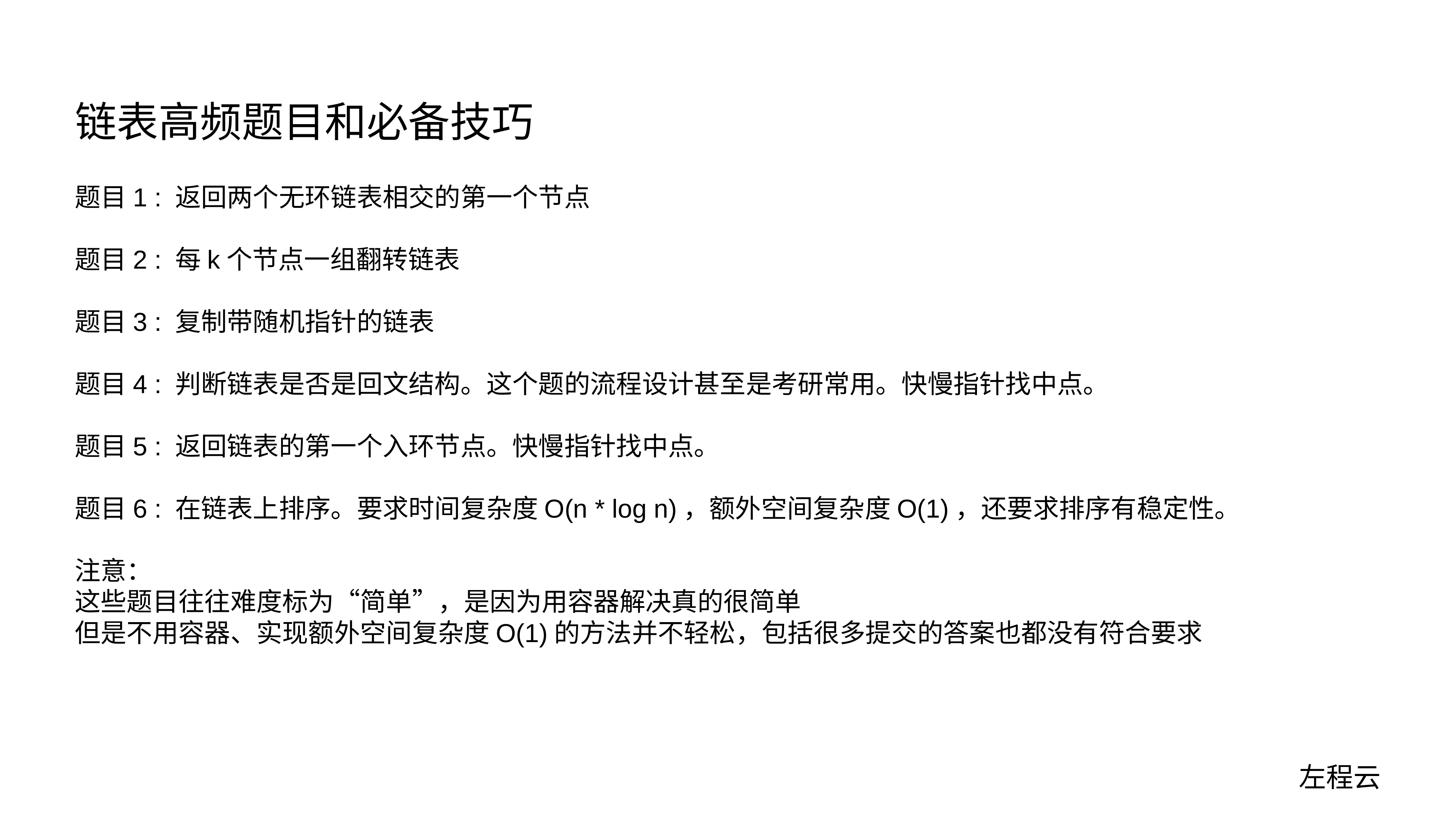

# 链表高频题目和必备技巧
题目1 : 返回两个无环链表相交的第一个节点

题目2 : 每k个节点一组翻转链表

题目3 : 复制带随机指针的链表

题目4 : 判断链表是否是回文结构。这个题的流程设计甚至是考研常用。快慢指针找中点。

题目5 : 返回链表的第一个入环节点。快慢指针找中点。

题目6 : 在链表上排序。要求时间复杂度O(n * log n)，额外空间复杂度O(1)，还要求排序有稳定性。

注意：
这些题目往往难度标为“简单”，是因为用容器解决真的很简单
但是不用容器、实现额外空间复杂度O(1)的方法并不轻松，包括很多提交的答案也都没有符合要求
左程云